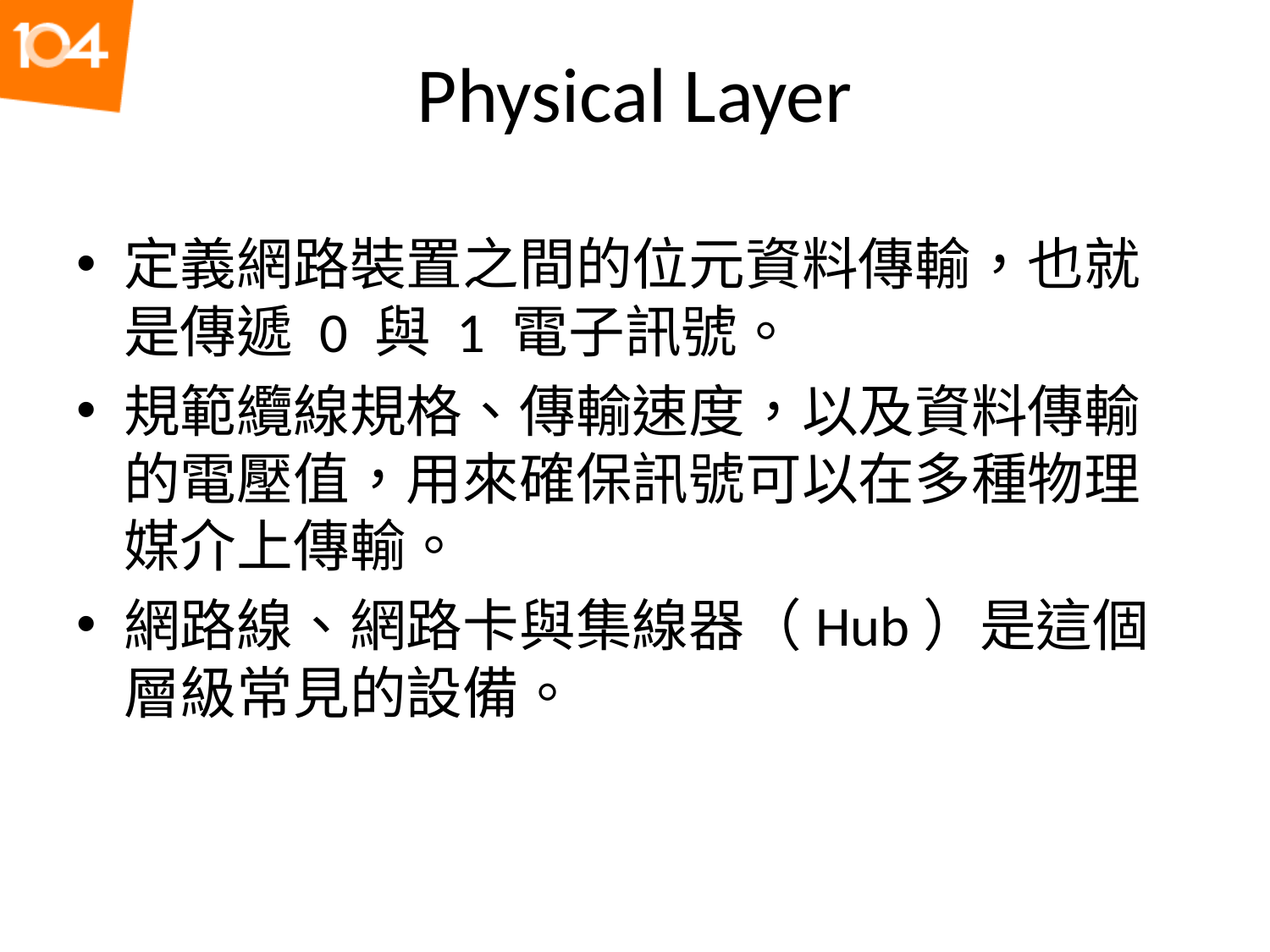

# Physical Layer
定義網路裝置之間的位元資料傳輸，也就是傳遞 0 與 1 電子訊號。
規範纜線規格、傳輸速度，以及資料傳輸的電壓值，用來確保訊號可以在多種物理媒介上傳輸。
網路線、網路卡與集線器（Hub）是這個層級常見的設備。